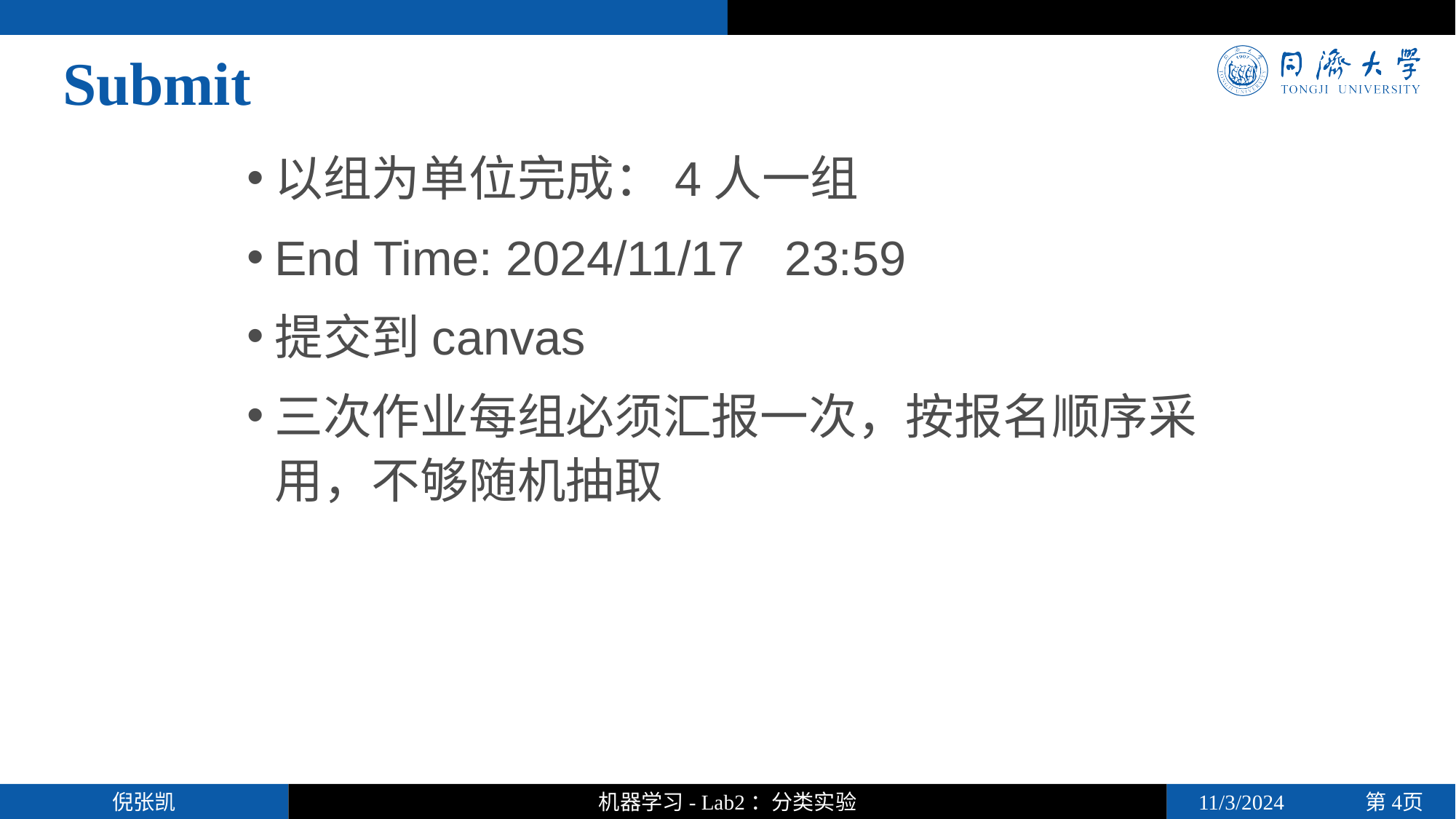

Submit
以组为单位完成：4人一组
End Time: 2024/11/17   23:59
提交到canvas
三次作业每组必须汇报一次，按报名顺序采用，不够随机抽取